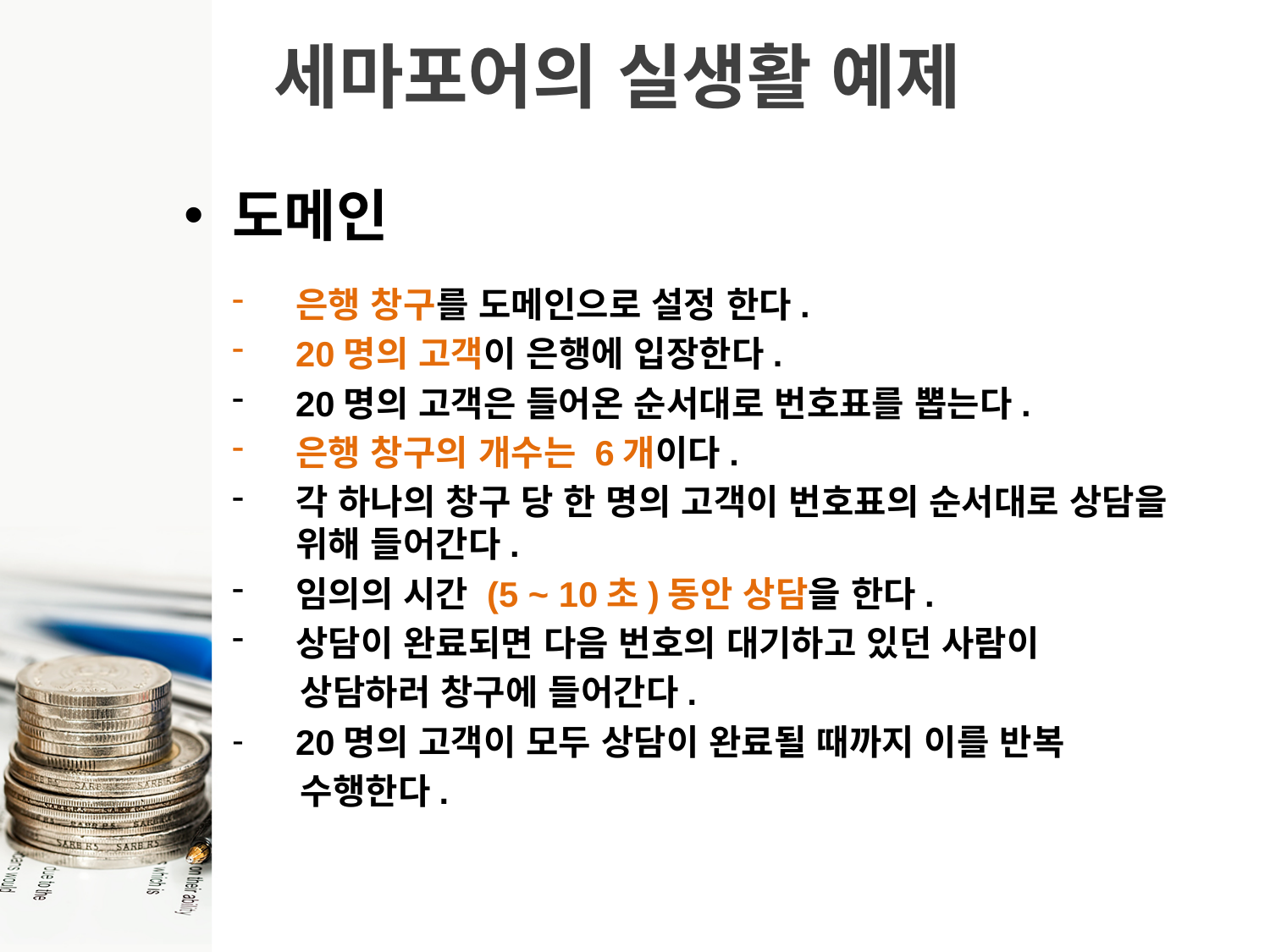

# 세마포어의 실생활 예제
도메인
은행 창구를 도메인으로 설정 한다.
20명의 고객이 은행에 입장한다.
20명의 고객은 들어온 순서대로 번호표를 뽑는다.
은행 창구의 개수는 6개이다.
각 하나의 창구 당 한 명의 고객이 번호표의 순서대로 상담을 위해 들어간다.
임의의 시간 (5 ~ 10초)동안 상담을 한다.
상담이 완료되면 다음 번호의 대기하고 있던 사람이
      상담하러 창구에 들어간다.
20명의 고객이 모두 상담이 완료될 때까지 이를 반복
      수행한다.